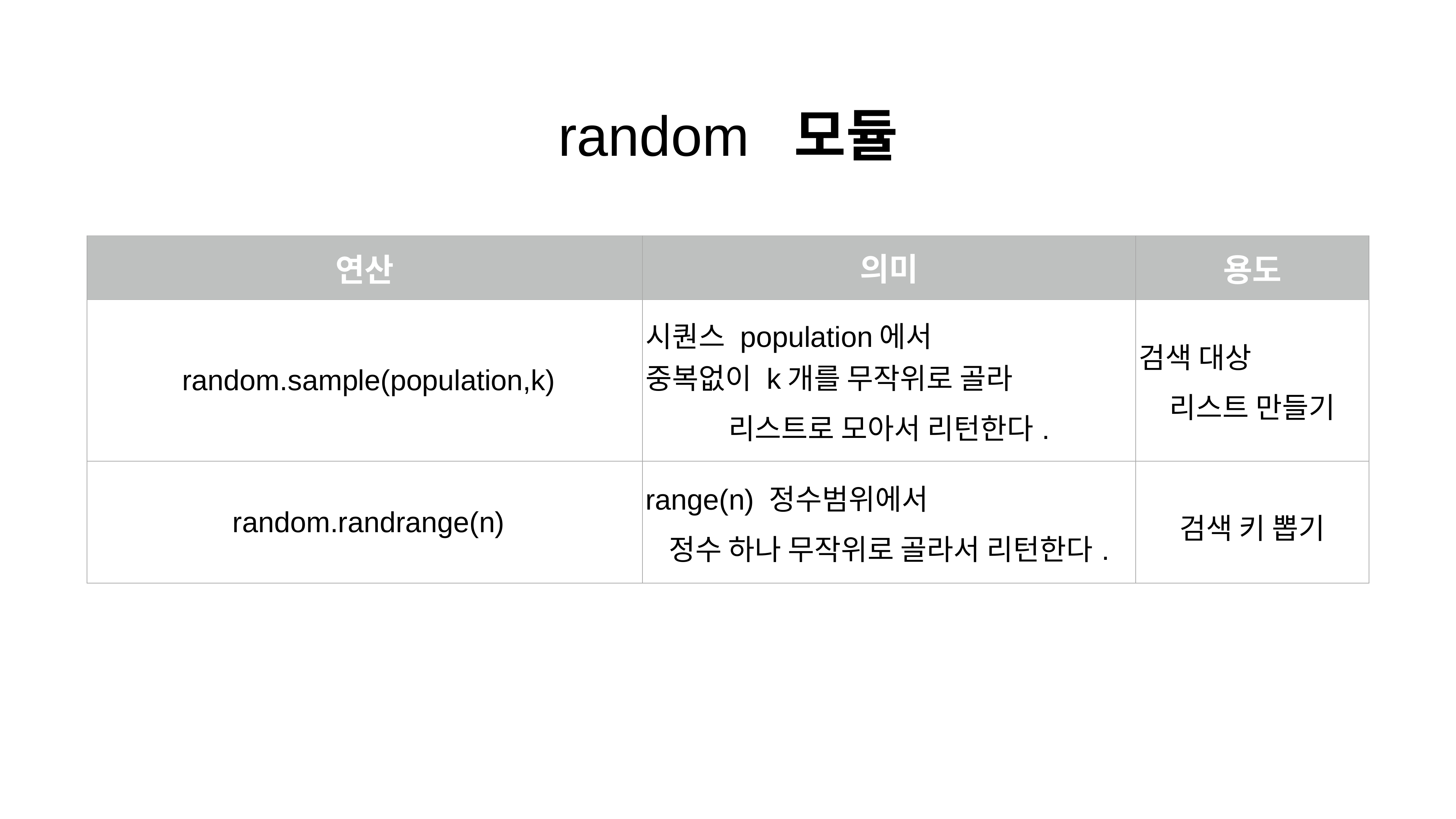

random  모듈
| 연산 | 의미 | 용도 |
| --- | --- | --- |
| random.sample(population,k) | 시퀀스 population에서 중복없이 k개를 무작위로 골라 리스트로 모아서 리턴한다. | 검색 대상 리스트 만들기 |
| random.randrange(n) | range(n) 정수범위에서 정수 하나 무작위로 골라서 리턴한다. | 검색 키 뽑기 |